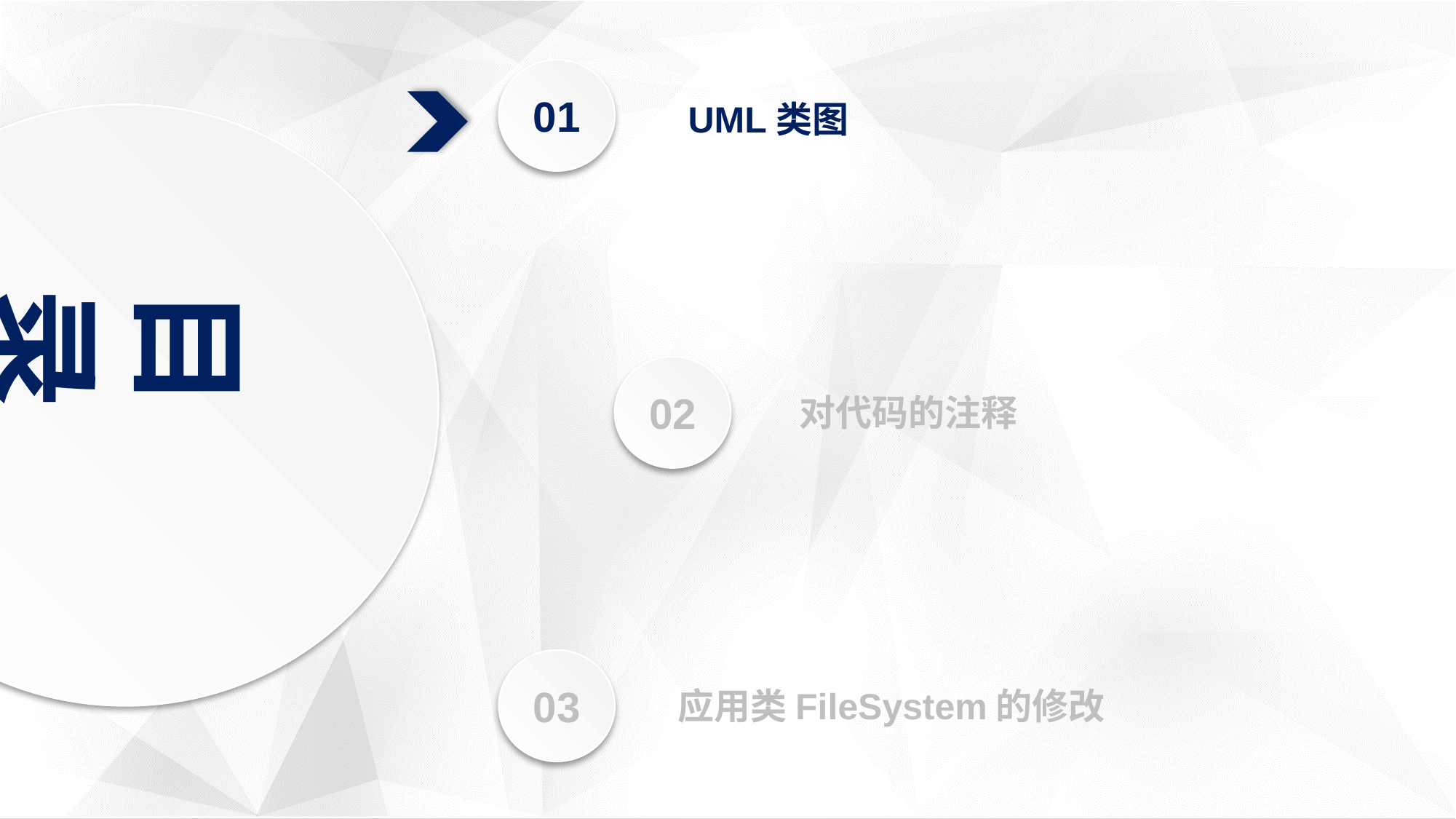

01

UML类图

目录
02
对代码的注释
03
应用类FileSystem的修改